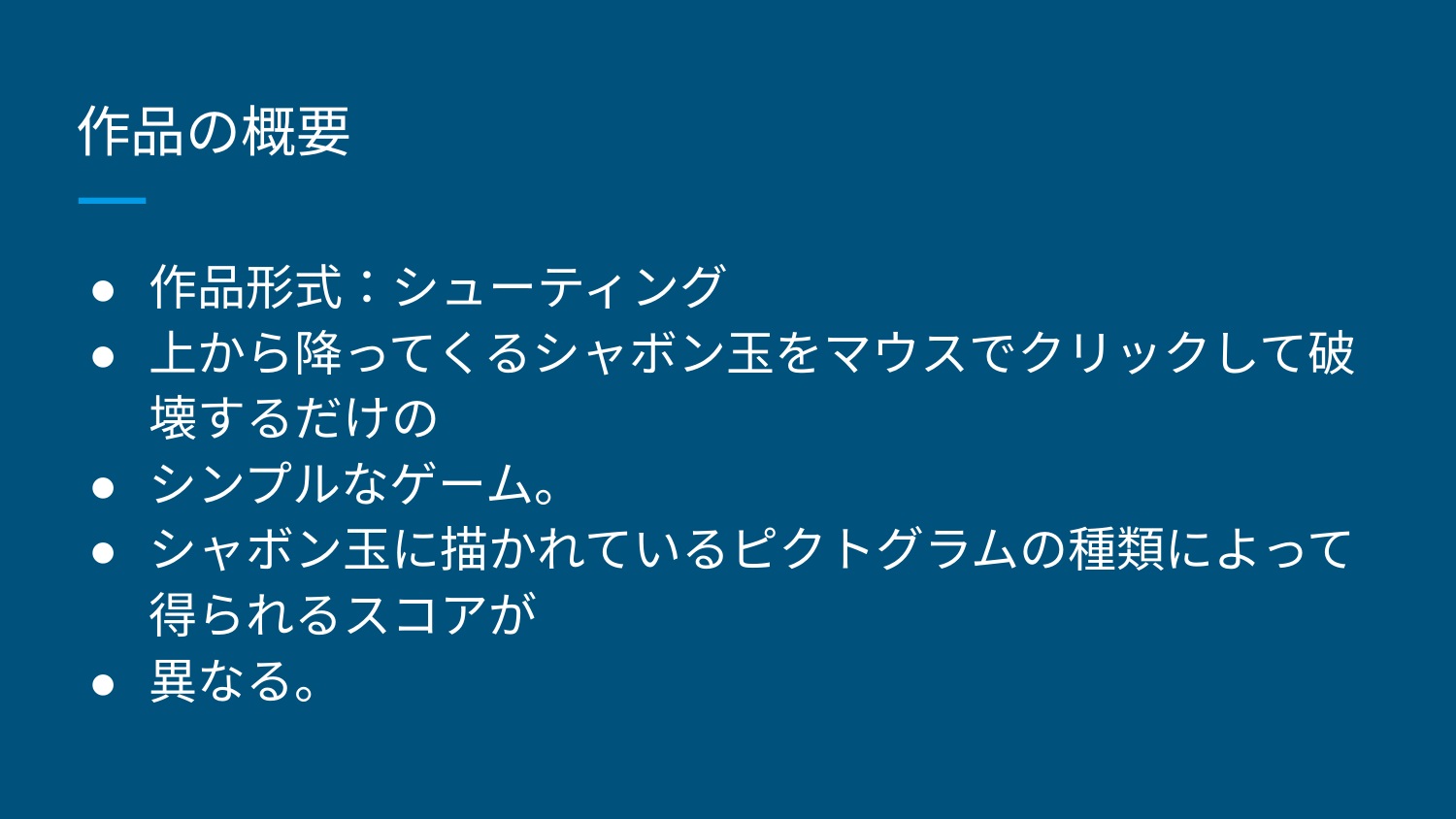

作品の概要
作品形式：シューティング
上から降ってくるシャボン玉をマウスでクリックして破壊するだけの
シンプルなゲーム。
シャボン玉に描かれているピクトグラムの種類によって得られるスコアが
異なる。